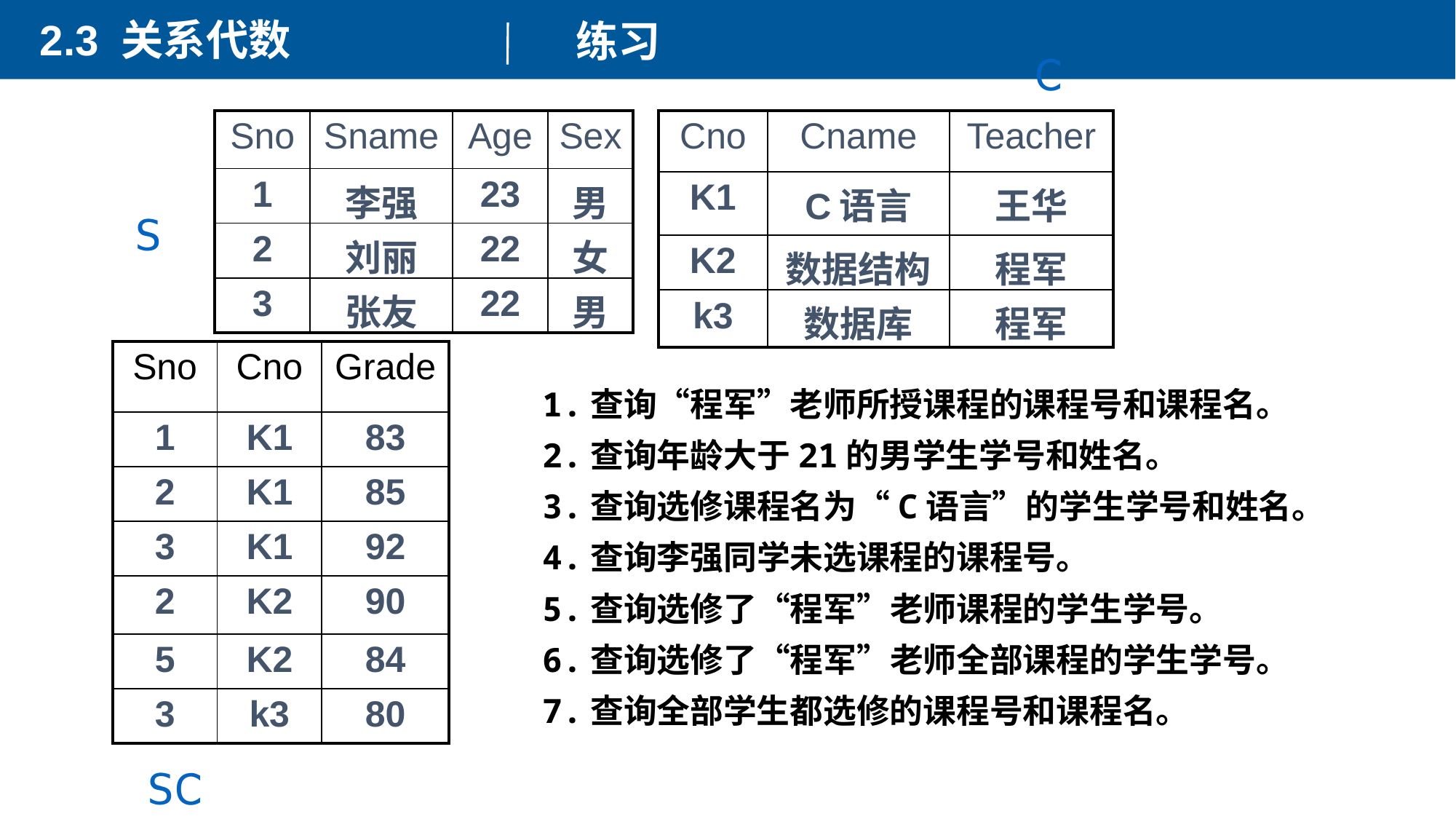

2.3 关系代数
练习
C
| Sno | Sname | Age | Sex |
| --- | --- | --- | --- |
| 1 | 李强 | 23 | 男 |
| 2 | 刘丽 | 22 | 女 |
| 3 | 张友 | 22 | 男 |
| Cno | Cname | Teacher |
| --- | --- | --- |
| K1 | C语言 | 王华 |
| K2 | 数据结构 | 程军 |
| k3 | 数据库 | 程军 |
S
| Sno | Cno | Grade |
| --- | --- | --- |
| 1 | K1 | 83 |
| 2 | K1 | 85 |
| 3 | K1 | 92 |
| 2 | K2 | 90 |
| 5 | K2 | 84 |
| 3 | k3 | 80 |
1.查询“程军”老师所授课程的课程号和课程名。
2.查询年龄大于21的男学生学号和姓名。
3.查询选修课程名为“C语言”的学生学号和姓名。
4.查询李强同学未选课程的课程号。
5.查询选修了“程军”老师课程的学生学号。
6.查询选修了“程军”老师全部课程的学生学号。
7.查询全部学生都选修的课程号和课程名。

SC